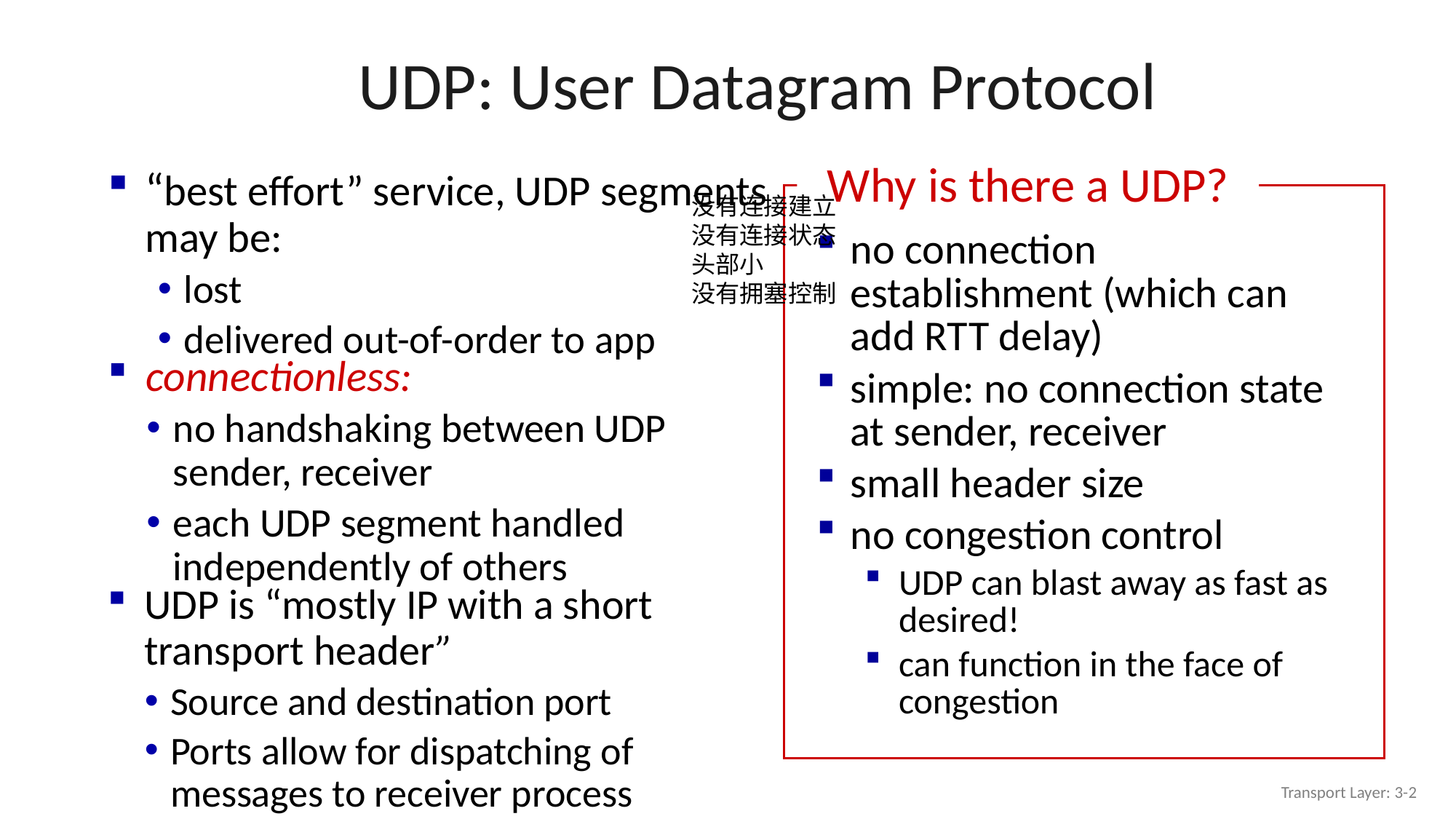

# UDP: User Datagram Protocol
Why is there a UDP?

no connection establishment (which can add RTT delay)
simple: no connection state at sender, receiver
small header size
no congestion control
UDP can blast away as fast as desired!
can function in the face of congestion
“best effort” service, UDP segments may be:
lost
delivered out-of-order to app
没有连接建立
没有连接状态
头部小
没有拥塞控制
connectionless:
no handshaking between UDP sender, receiver
each UDP segment handled independently of others
UDP is “mostly IP with a short transport header”
Source and destination port
Ports allow for dispatching of messages to receiver process
Transport Layer: 3-2